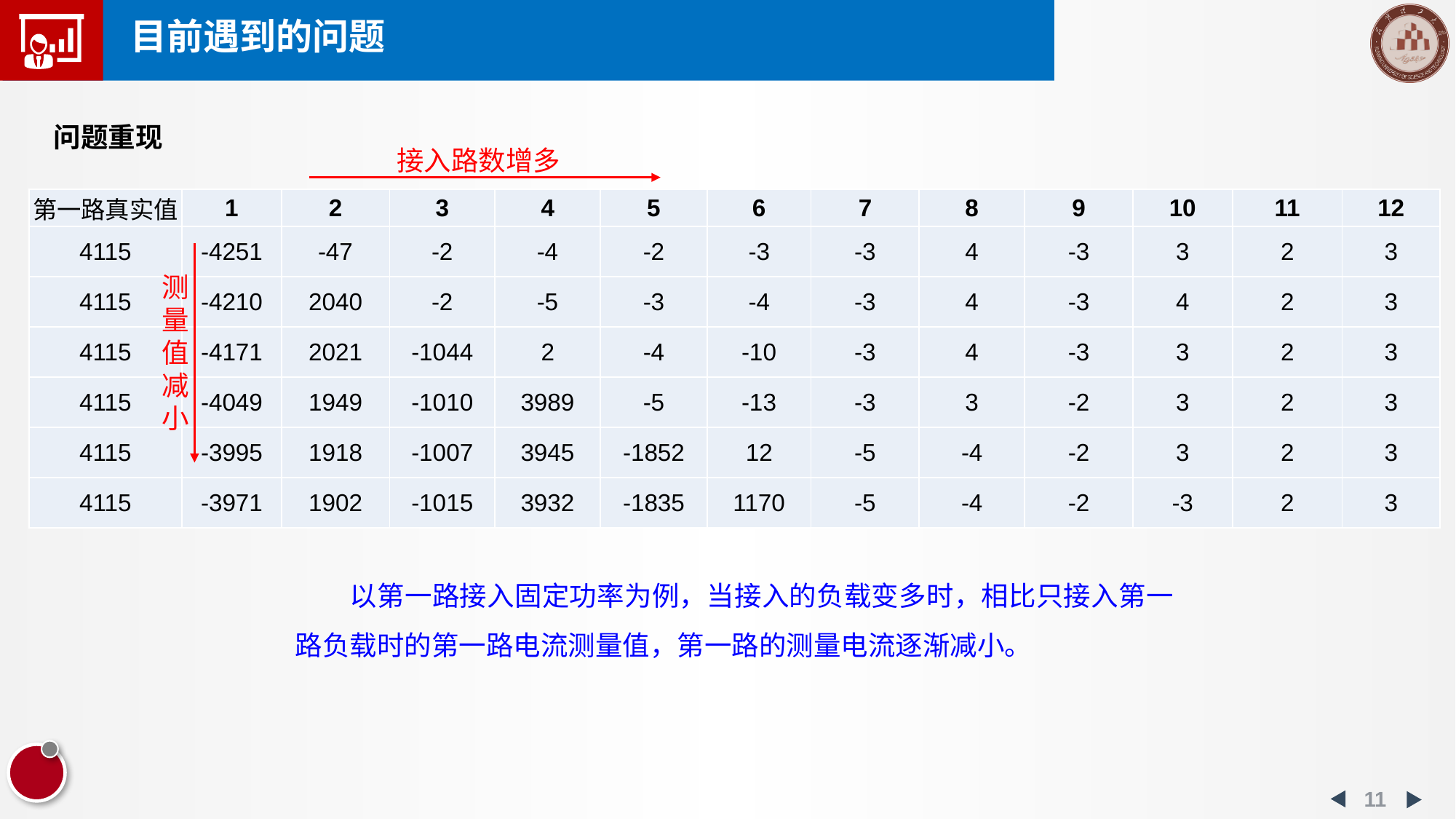

# 目前遇到的问题
问题重现
接入路数增多
| 第一路真实值 | 1 | 2 | 3 | 4 | 5 | 6 | 7 | 8 | 9 | 10 | 11 | 12 |
| --- | --- | --- | --- | --- | --- | --- | --- | --- | --- | --- | --- | --- |
| 4115 | -4251 | -47 | -2 | -4 | -2 | -3 | -3 | 4 | -3 | 3 | 2 | 3 |
| 4115 | -4210 | 2040 | -2 | -5 | -3 | -4 | -3 | 4 | -3 | 4 | 2 | 3 |
| 4115 | -4171 | 2021 | -1044 | 2 | -4 | -10 | -3 | 4 | -3 | 3 | 2 | 3 |
| 4115 | -4049 | 1949 | -1010 | 3989 | -5 | -13 | -3 | 3 | -2 | 3 | 2 | 3 |
| 4115 | -3995 | 1918 | -1007 | 3945 | -1852 | 12 | -5 | -4 | -2 | 3 | 2 | 3 |
| 4115 | -3971 | 1902 | -1015 | 3932 | -1835 | 1170 | -5 | -4 | -2 | -3 | 2 | 3 |
测量值减小
以第一路接入固定功率为例，当接入的负载变多时，相比只接入第一路负载时的第一路电流测量值，第一路的测量电流逐渐减小。
11